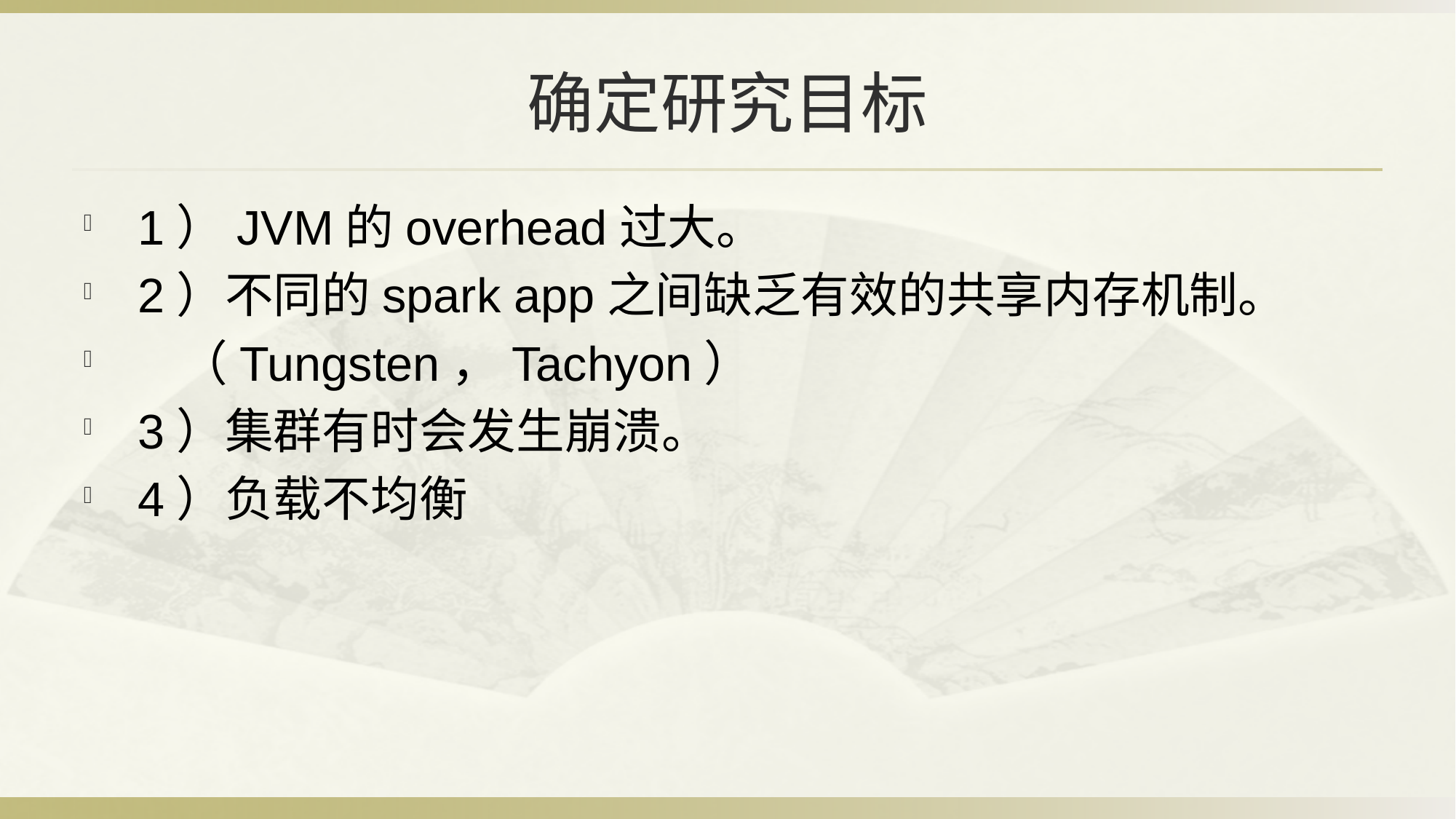

# 确定研究目标
 1）JVM的overhead过大。
 2）不同的spark app之间缺乏有效的共享内存机制。
    （Tungsten，Tachyon）
 3）集群有时会发生崩溃。
 4）负载不均衡